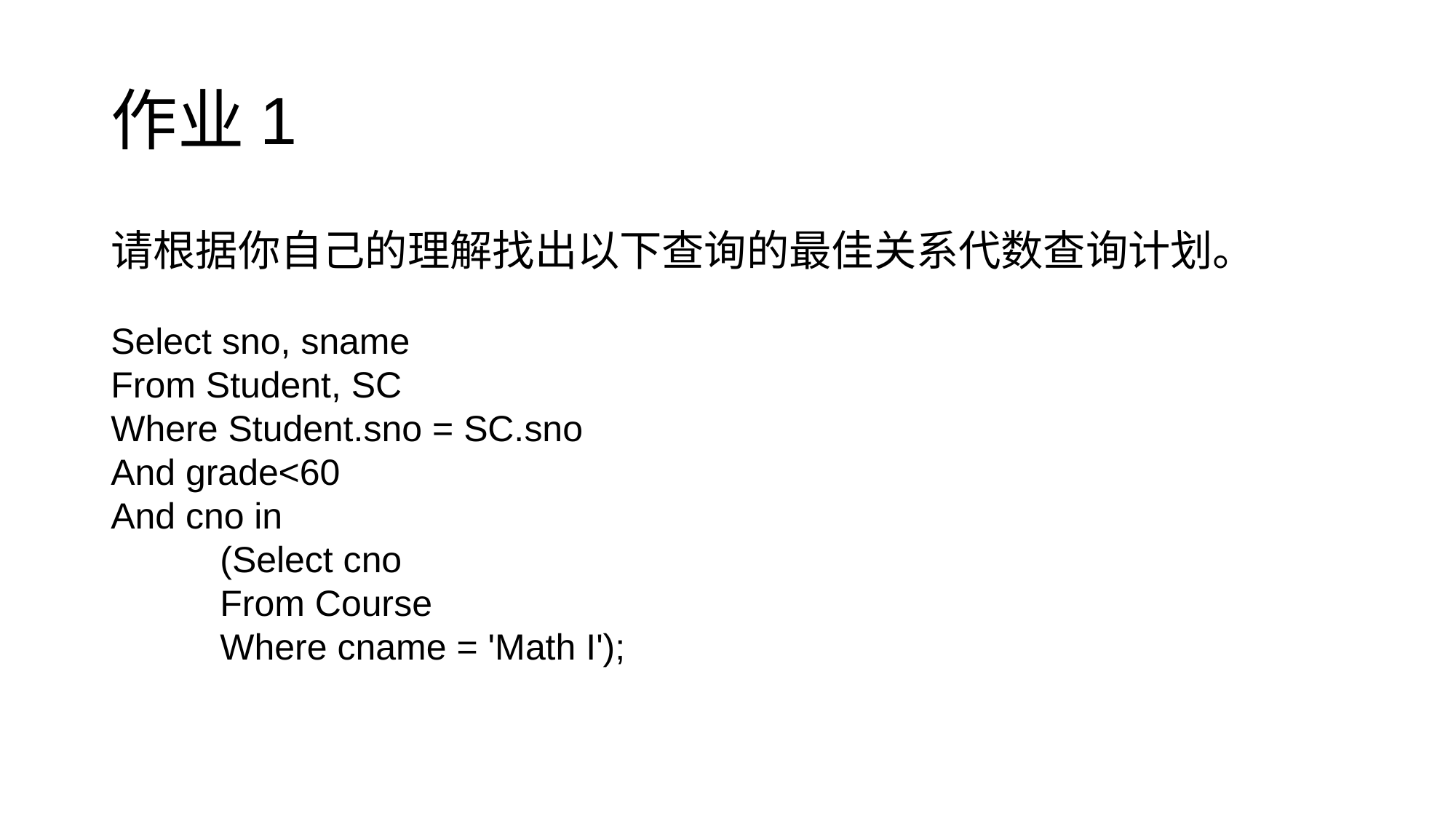

# 作业1
请根据你自己的理解找出以下查询的最佳关系代数查询计划。

Select sno, sname
From Student, SC
Where Student.sno = SC.sno
And grade<60
And cno in
	(Select cno
	From Course
	Where cname = 'Math I');